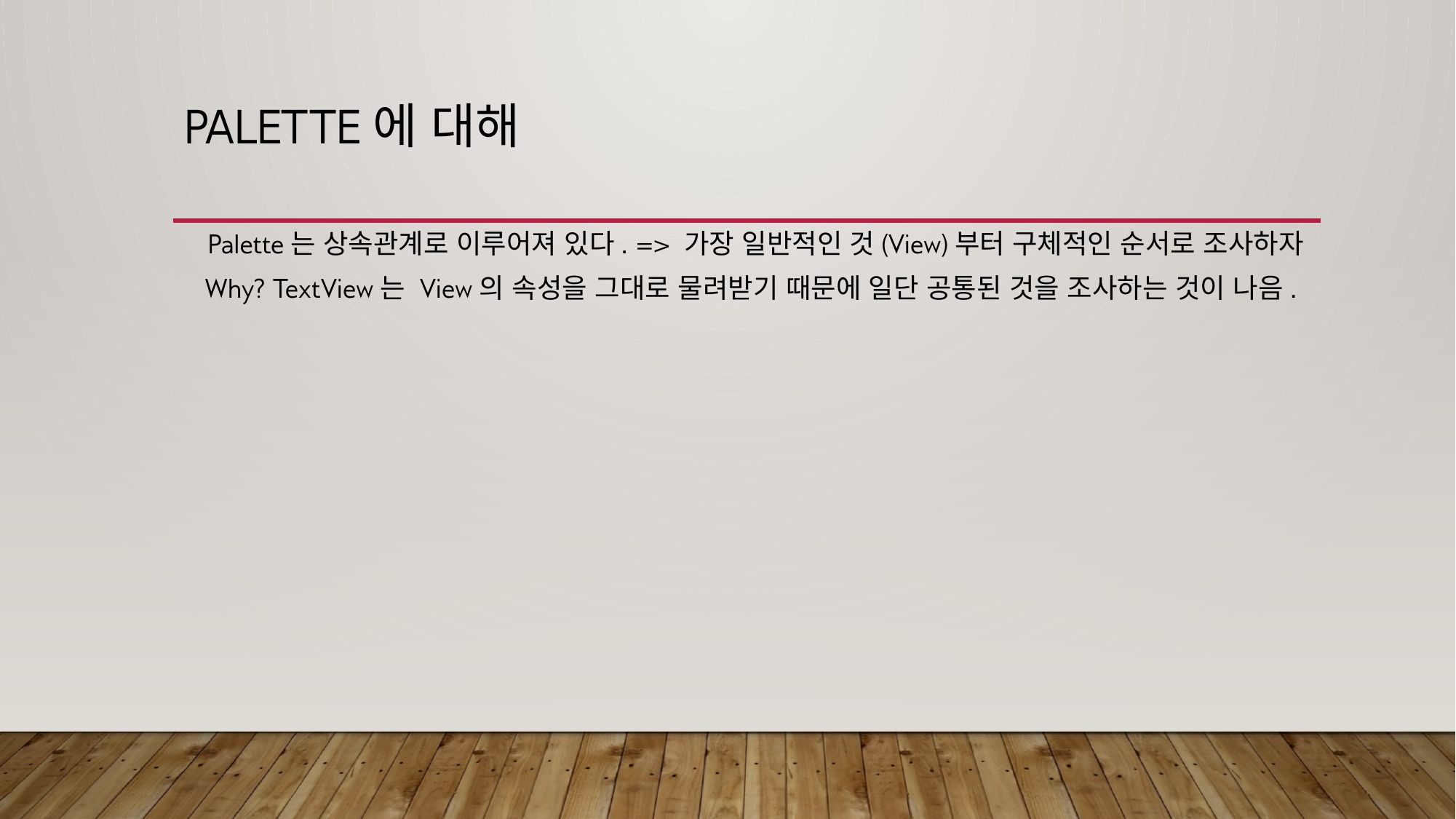

# Palette에 대해
Palette는 상속관계로 이루어져 있다. => 가장 일반적인 것(View)부터 구체적인 순서로 조사하자
Why? TextView는 View의 속성을 그대로 물려받기 때문에 일단 공통된 것을 조사하는 것이 나음.